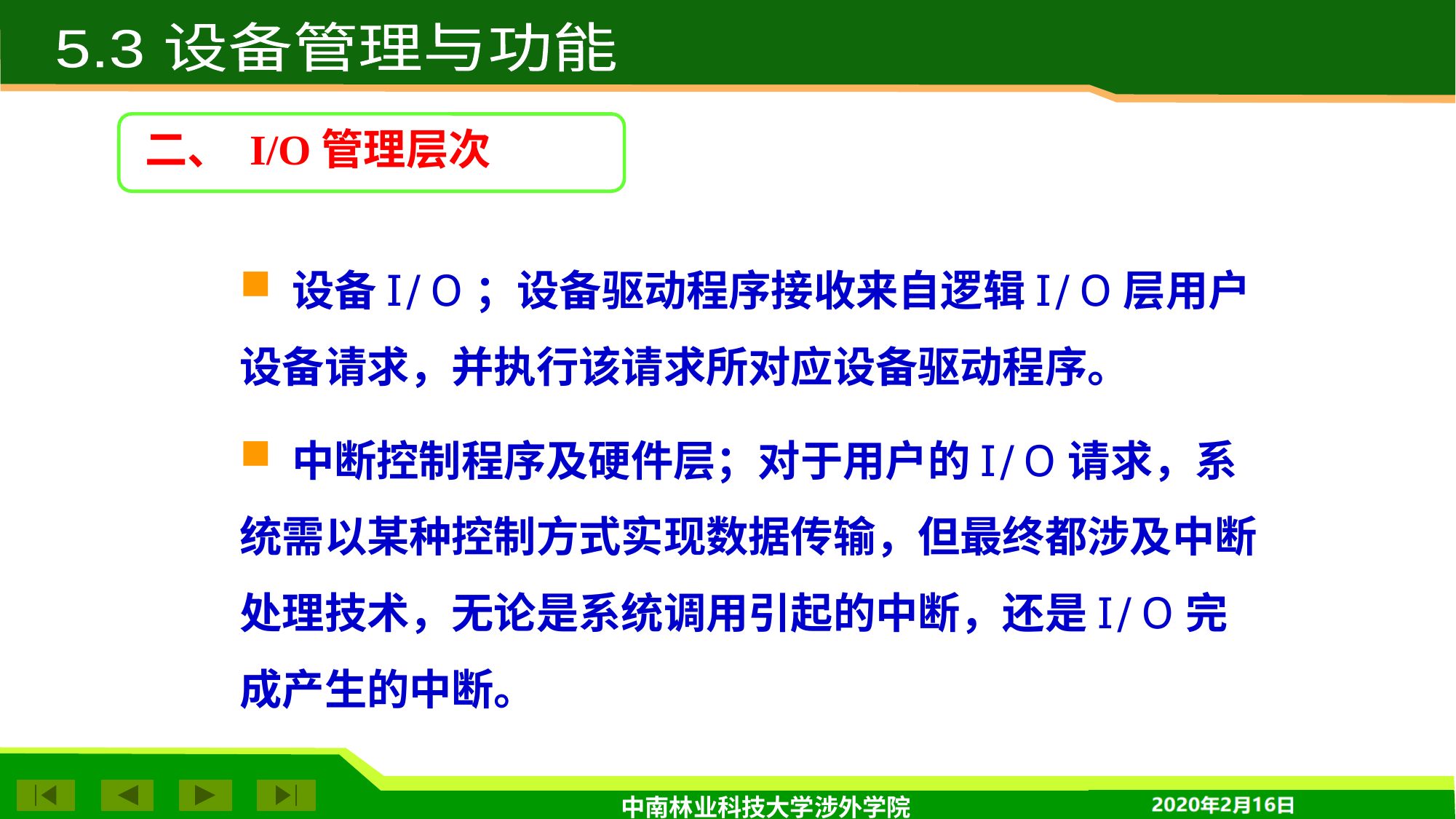

5.3 设备管理与功能

二、 I/O管理层次
 设备I/O；设备驱动程序接收来自逻辑I/O层用户设备请求，并执行该请求所对应设备驱动程序。
 中断控制程序及硬件层；对于用户的I/O请求，系统需以某种控制方式实现数据传输，但最终都涉及中断处理技术，无论是系统调用引起的中断，还是I/O完成产生的中断。